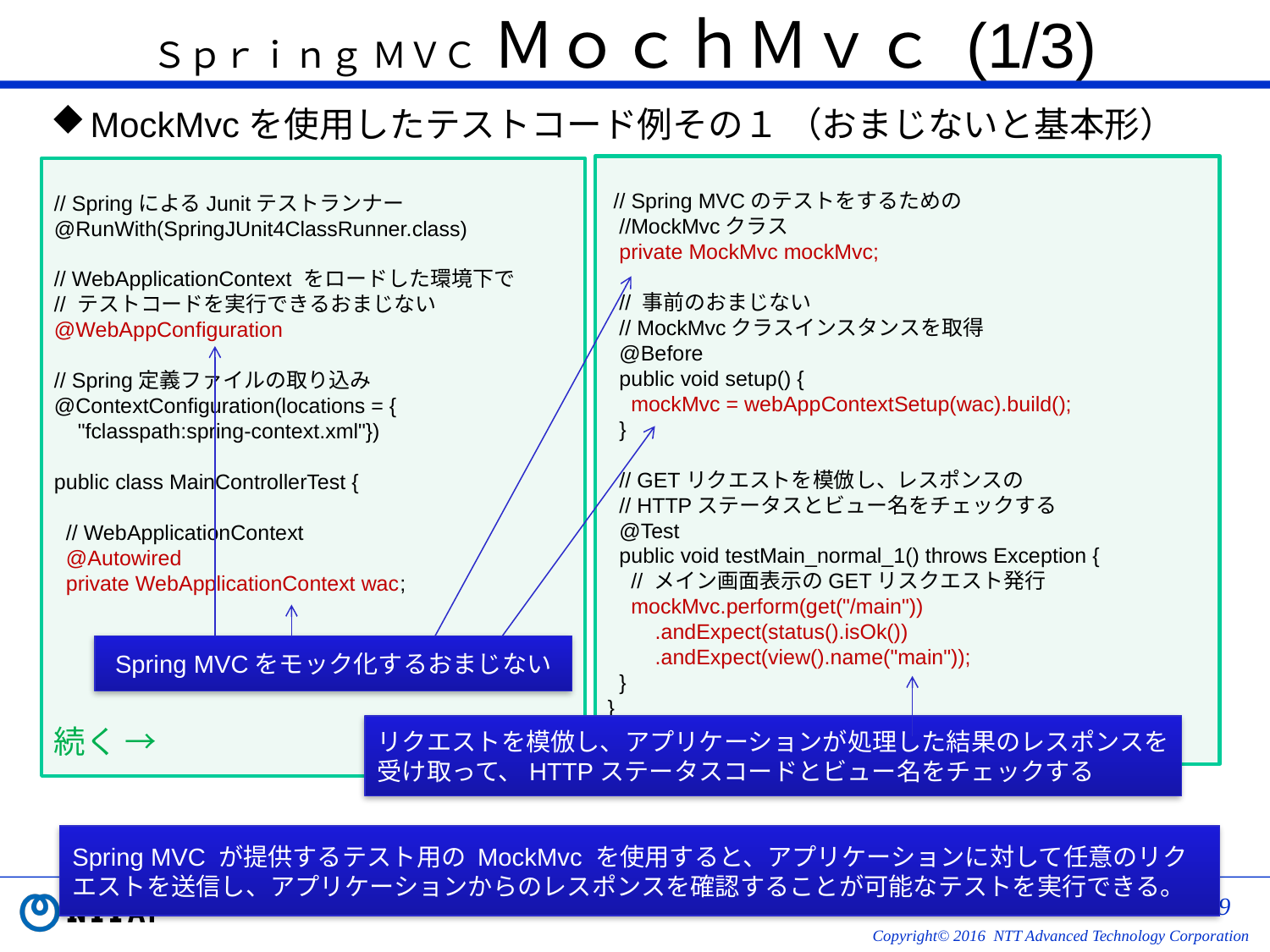

# Ｓｐｒｉｎｇ ＭＶＣ ＭｏｃｈＭｖｃ (1/3)
MockMvcを使用したテストコード例その１ （おまじないと基本形）

 // Spring MVCのテストをするための
  //MockMvcクラス
  private MockMvc mockMvc;

  // 事前のおまじない
  // MockMvcクラスインスタンスを取得
  @Before
  public void setup() {
    mockMvc = webAppContextSetup(wac).build();
  }

  // GETリクエストを模倣し、レスポンスの
  // HTTPステータスとビュー名をチェックする
  @Test
  public void testMain_normal_1() throws Exception {
    // メイン画面表示のGETリスクエスト発行
    mockMvc.perform(get("/main"))
        .andExpect(status().isOk())
        .andExpect(view().name("main"));
  }
}

// SpringによるJunitテストランナー
@RunWith(SpringJUnit4ClassRunner.class)

// WebApplicationContext をロードした環境下で
// テストコードを実行できるおまじない
@WebAppConfiguration

// Spring定義ファイルの取り込み
@ContextConfiguration(locations = {
    "fclasspath:spring-context.xml"})

public class MainControllerTest {

  // WebApplicationContext
  @Autowired
  private WebApplicationContext wac;

続く →

Spring MVCをモック化するおまじない
リクエストを模倣し、アプリケーションが処理した結果のレスポンスを受け取って、HTTPステータスコードとビュー名をチェックする
Spring MVC が提供するテスト用の MockMvc を使用すると、アプリケーションに対して任意のリクエストを送信し、アプリケーションからのレスポンスを確認することが可能なテストを実行できる。
69